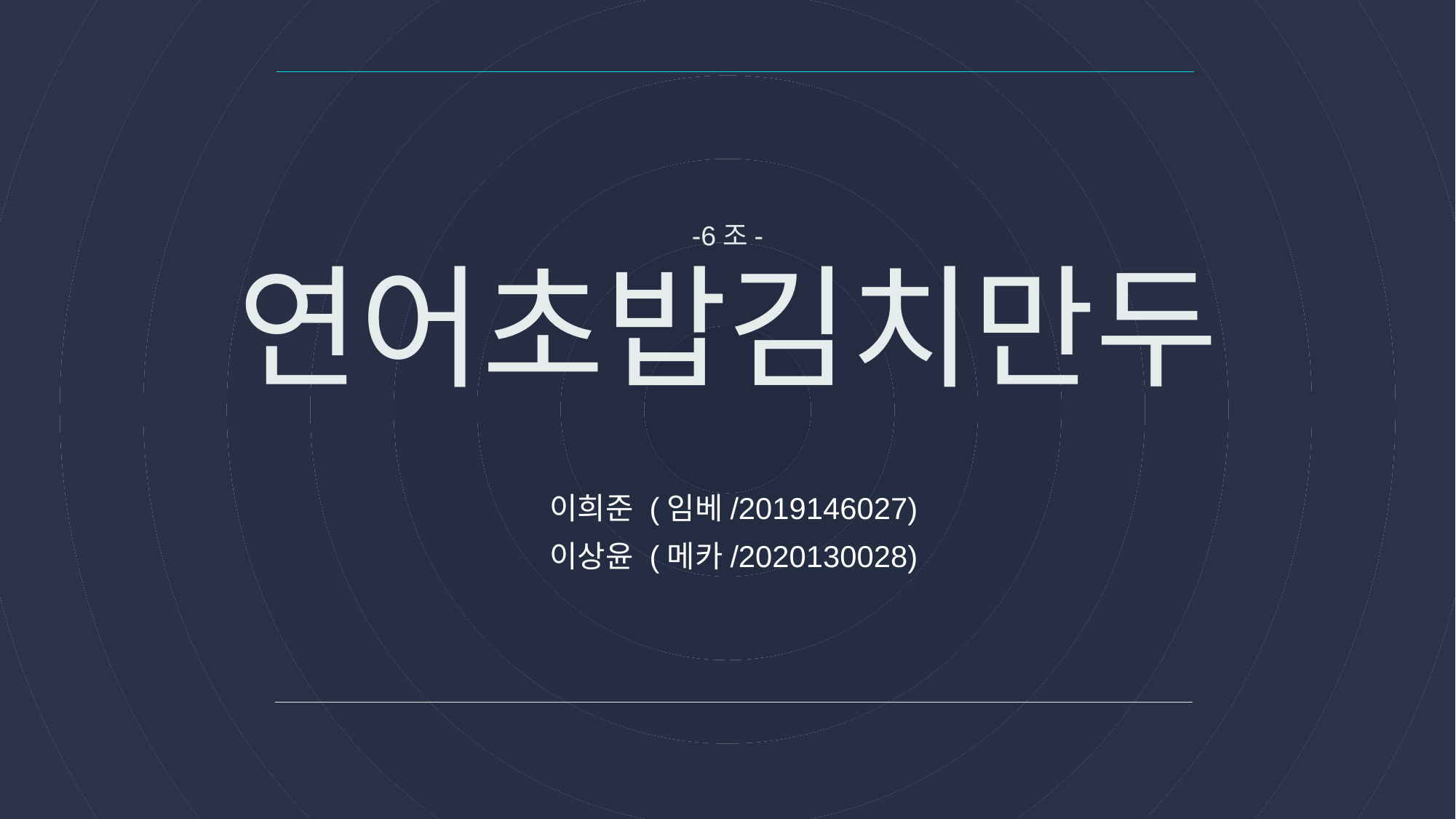

# 연어초밥김치만두
-6조-
이희준 (임베/2019146027)
이상윤 (메카/2020130028)